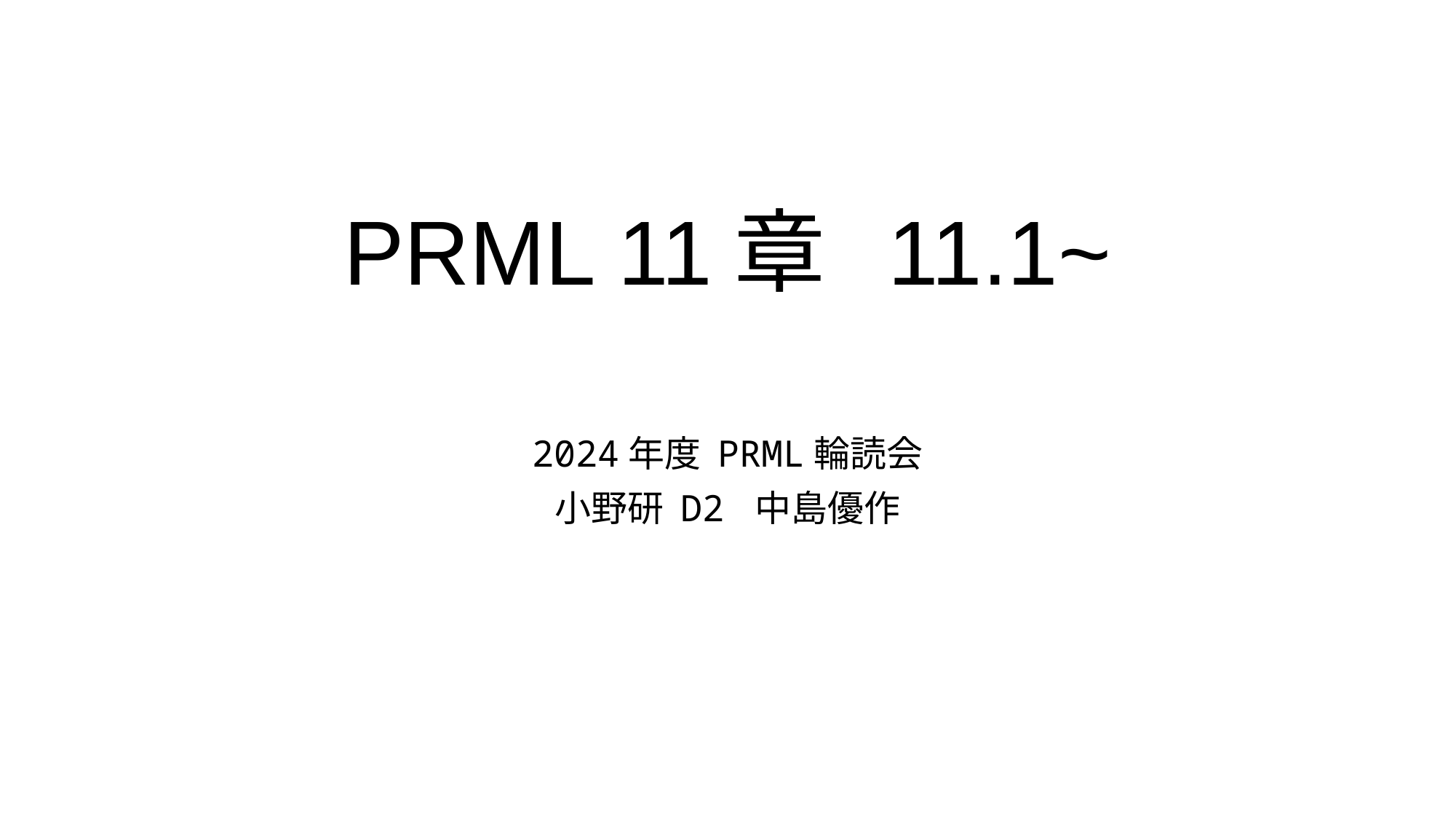

# PRML 11章  11.1~
2024年度 PRML輪読会
小野研 D2 中島優作